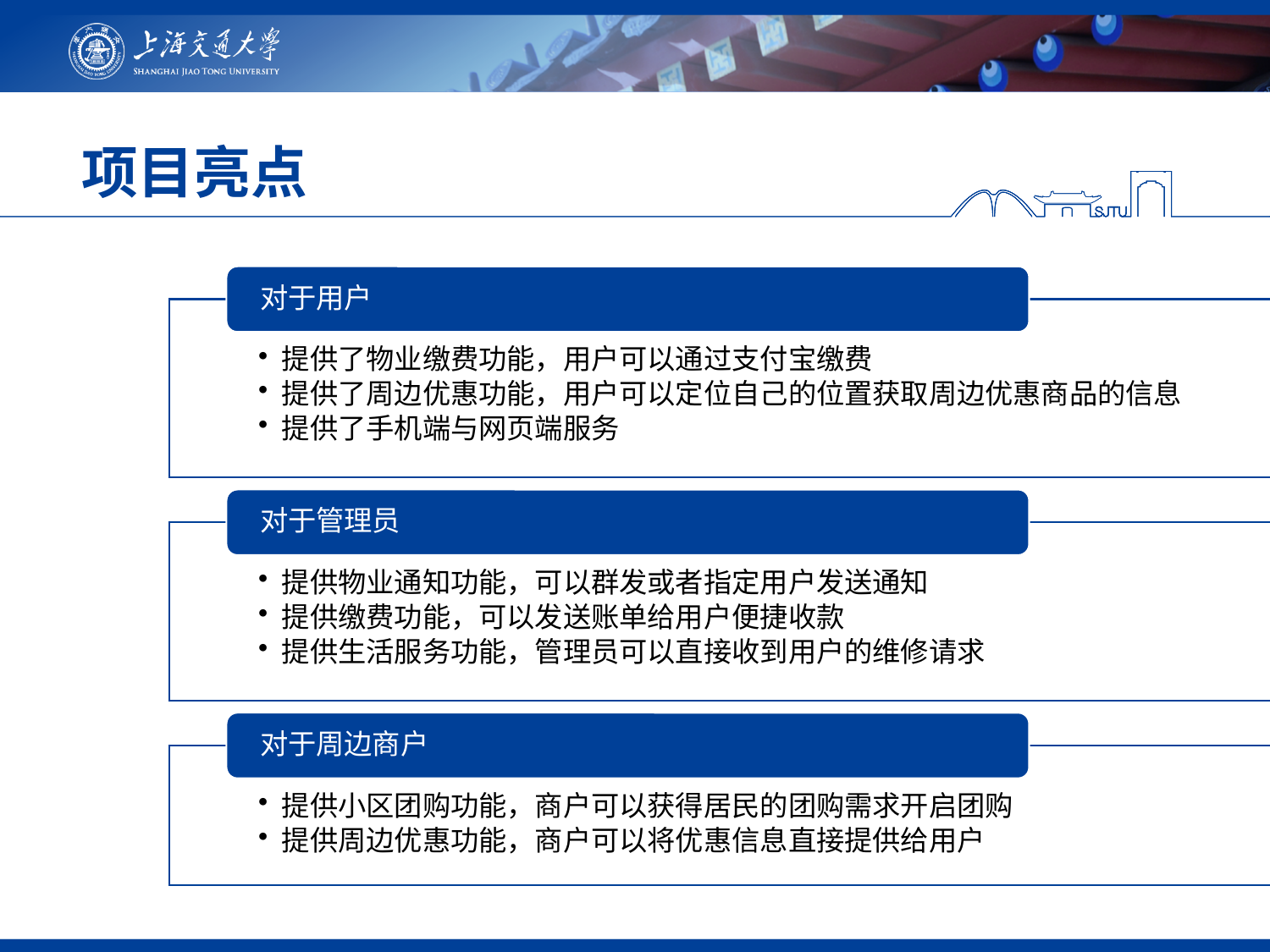

# 项目亮点
提供了物业缴费功能，用户可以通过支付宝缴费
提供了周边优惠功能，用户可以定位自己的位置获取周边优惠商品的信息
提供了手机端与网页端服务
对于用户
提供物业通知功能，可以群发或者指定用户发送通知
提供缴费功能，可以发送账单给用户便捷收款
提供生活服务功能，管理员可以直接收到用户的维修请求
对于管理员
提供小区团购功能，商户可以获得居民的团购需求开启团购
提供周边优惠功能，商户可以将优惠信息直接提供给用户
对于周边商户